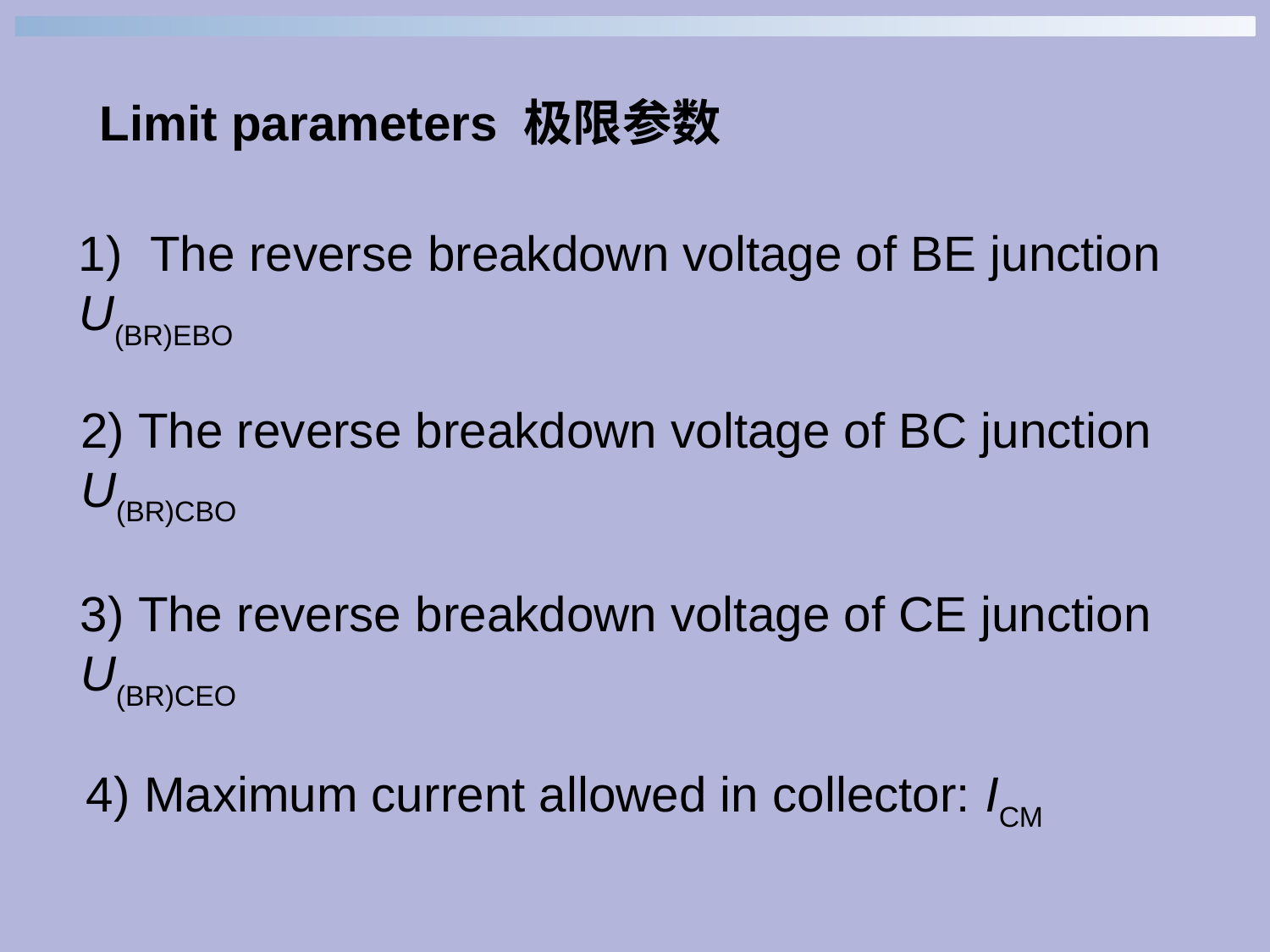

Limit parameters 极限参数
1)  The reverse breakdown voltage of BE junction U(BR)EBO
2) The reverse breakdown voltage of BC junction U(BR)CBO
3) The reverse breakdown voltage of CE junction U(BR)CEO
4) Maximum current allowed in collector: ICM